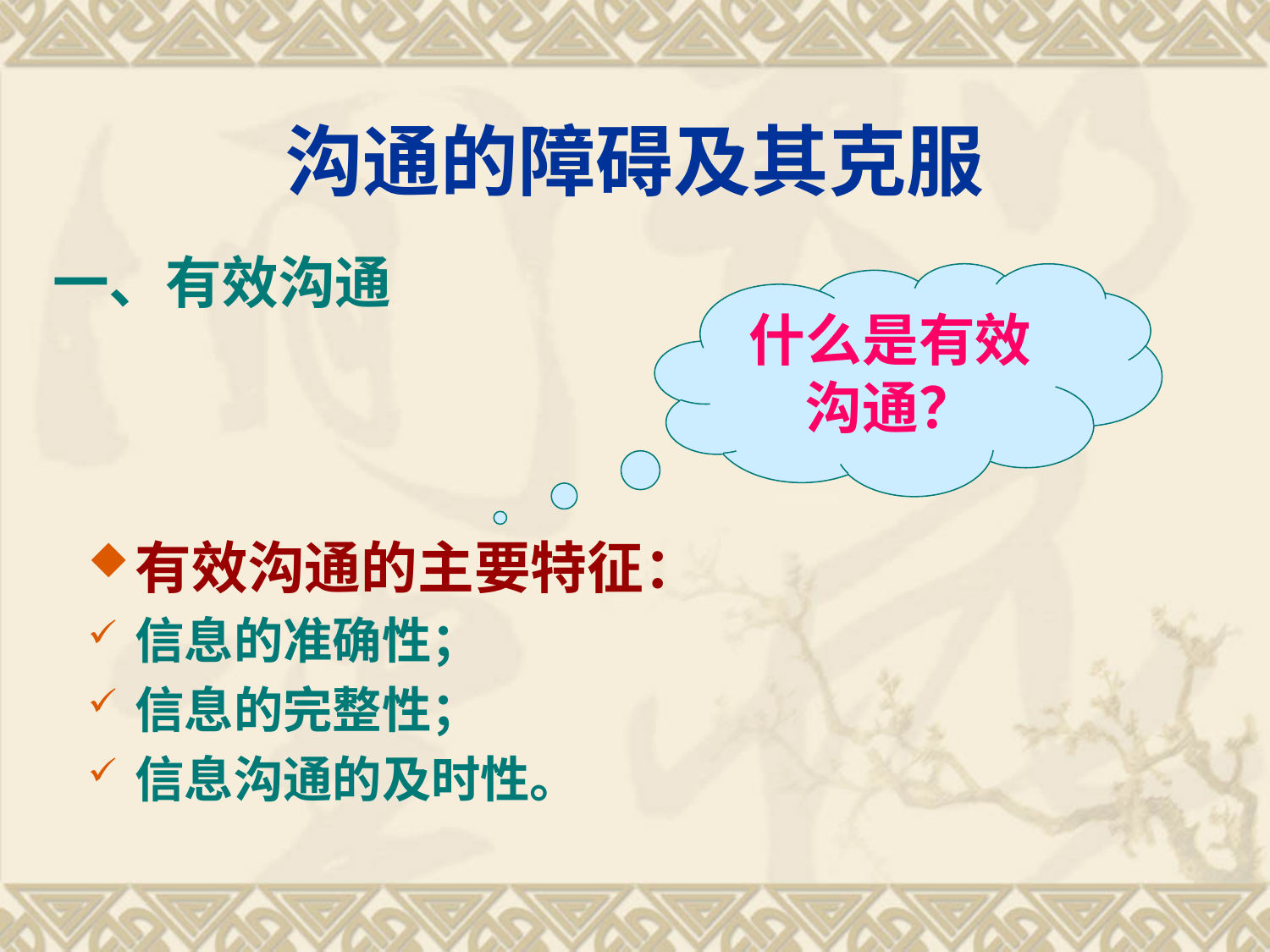

# 沟通的障碍及其克服
一、有效沟通
什么是有效
沟通？
有效沟通的主要特征：
信息的准确性；
信息的完整性；
信息沟通的及时性。